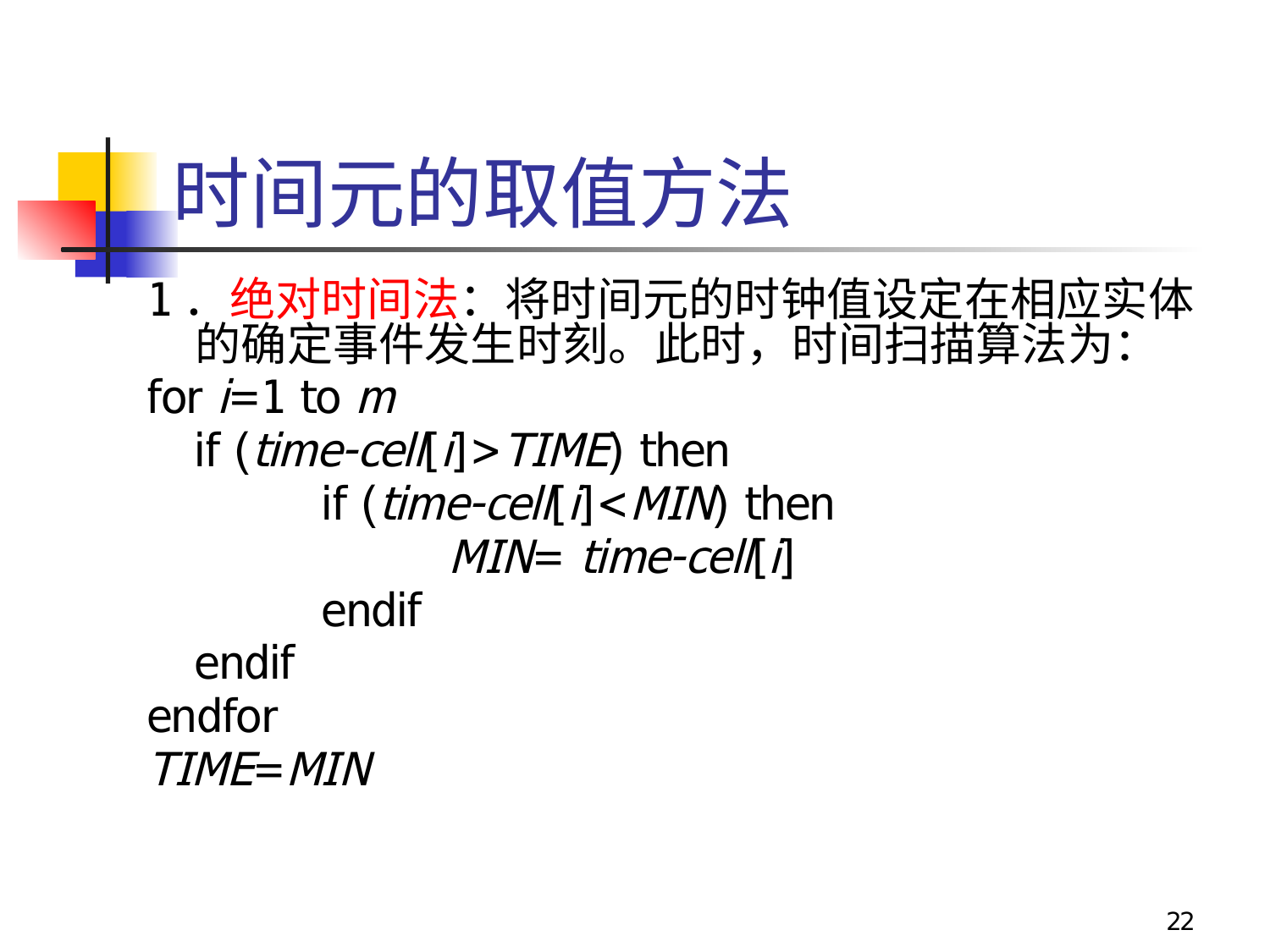

# 时间元的取值方法
1．绝对时间法：将时间元的时钟值设定在相应实体的确定事件发生时刻。此时，时间扫描算法为：
for i=1 to m
	if (time-cell[i]>TIME) then
		if (time-cell[i]<MIN) then
			MIN= time-cell[i]
		endif
	endif
endfor
TIME=MIN
22